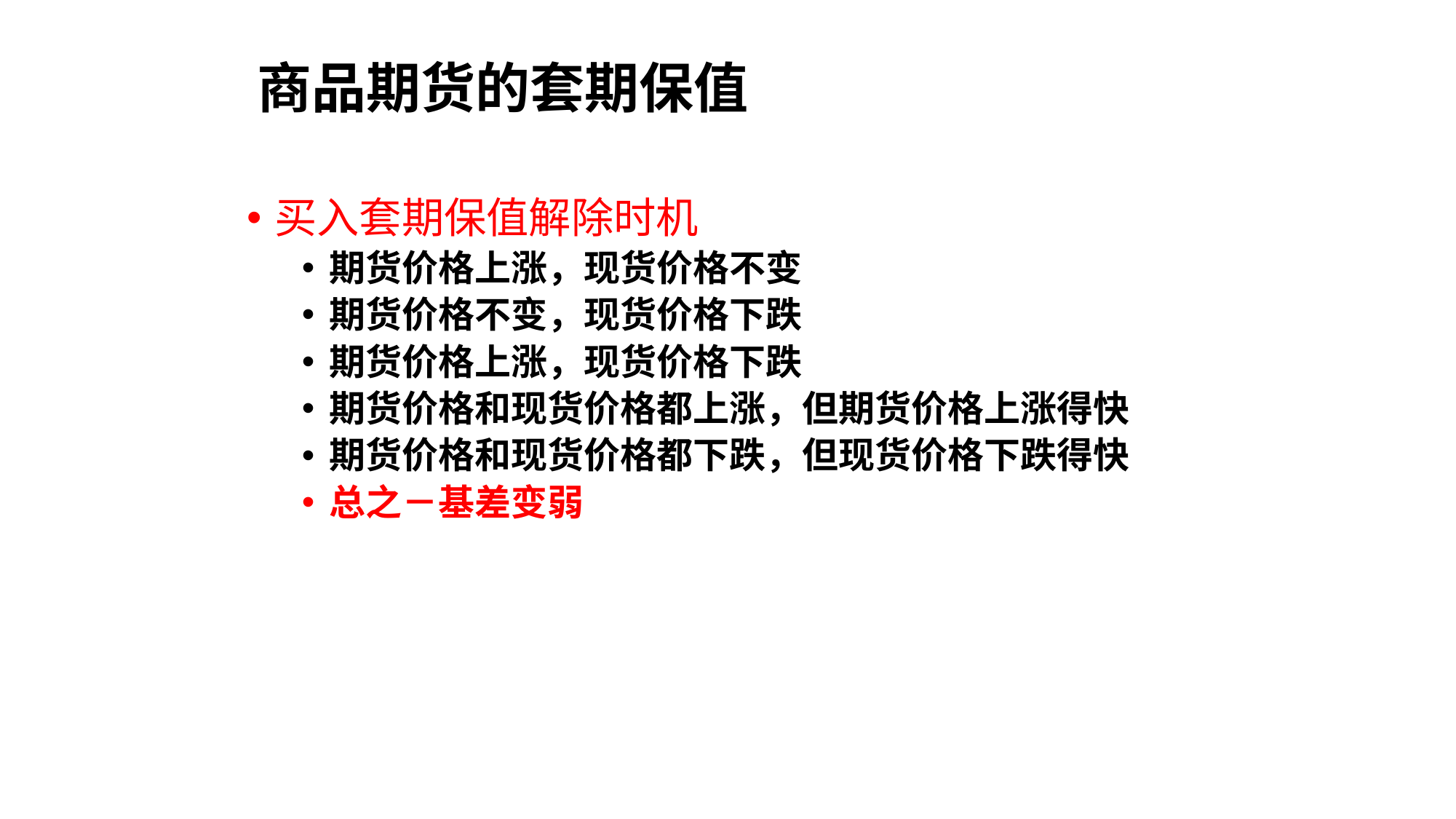

商品期货的套期保值
买入套期保值解除时机
期货价格上涨，现货价格不变
期货价格不变，现货价格下跌
期货价格上涨，现货价格下跌
期货价格和现货价格都上涨，但期货价格上涨得快
期货价格和现货价格都下跌，但现货价格下跌得快
总之－基差变弱